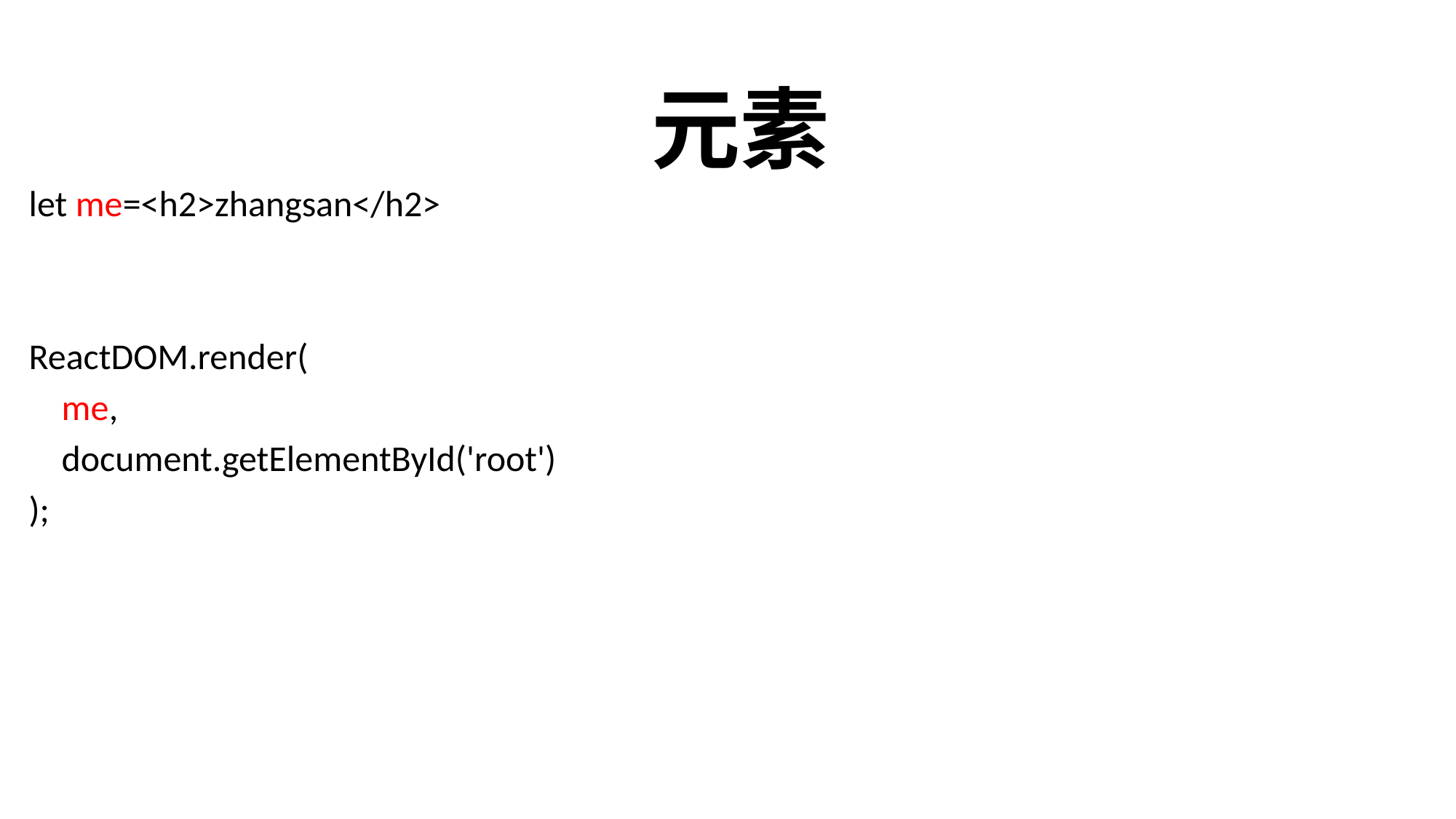

# 元素
let me=<h2>zhangsan</h2>

ReactDOM.render(
    me,
    document.getElementById('root')
);